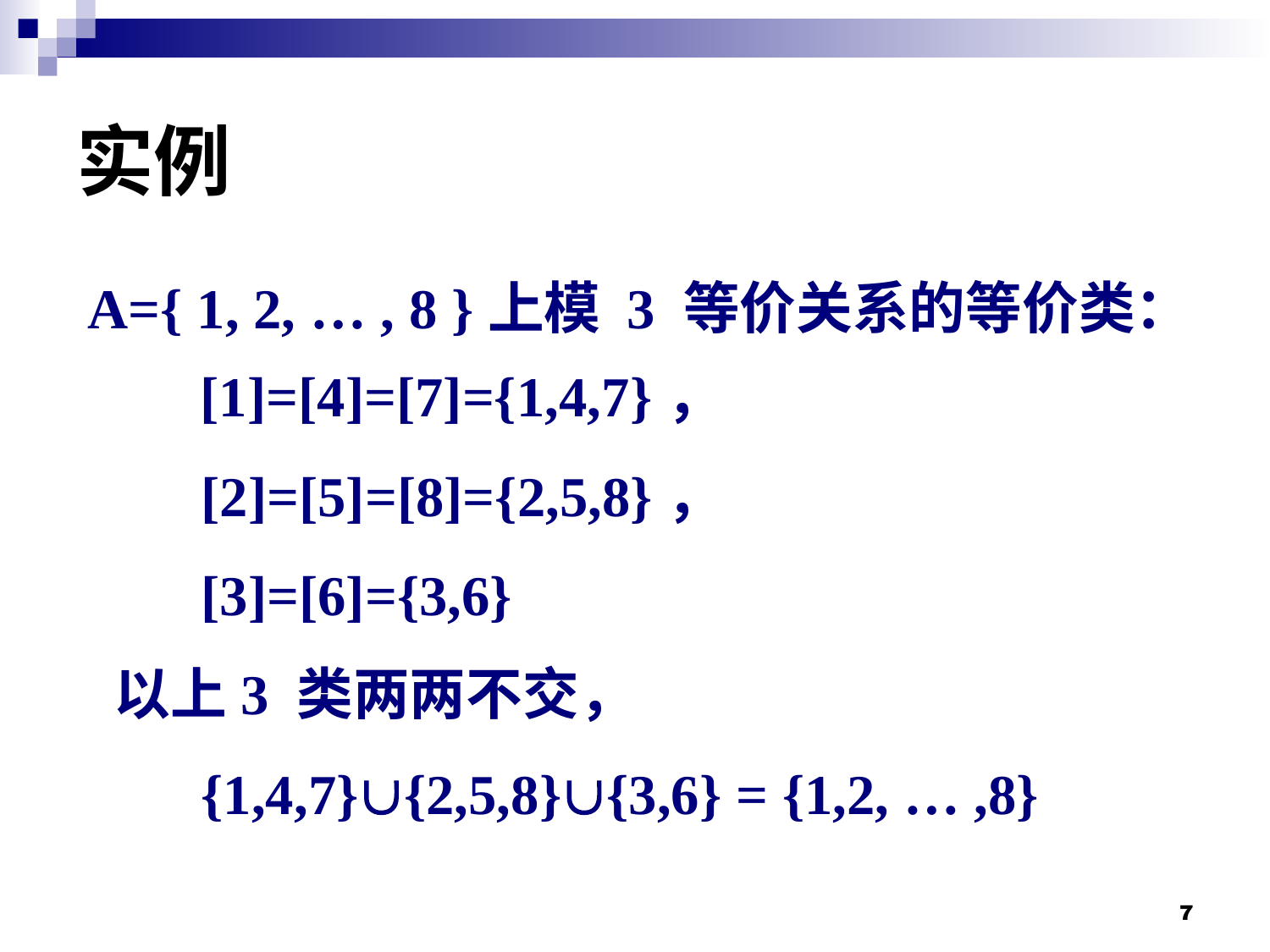

# 实例
A={ 1, 2, … , 8 }上模 3 等价关系的等价类：
    [1]=[4]=[7]={1,4,7}，
        [2]=[5]=[8]={2,5,8}，
        [3]=[6]={3,6}
 以上3 类两两不交，
        {1,4,7}∪{2,5,8}∪{3,6} = {1,2, … ,8}

7